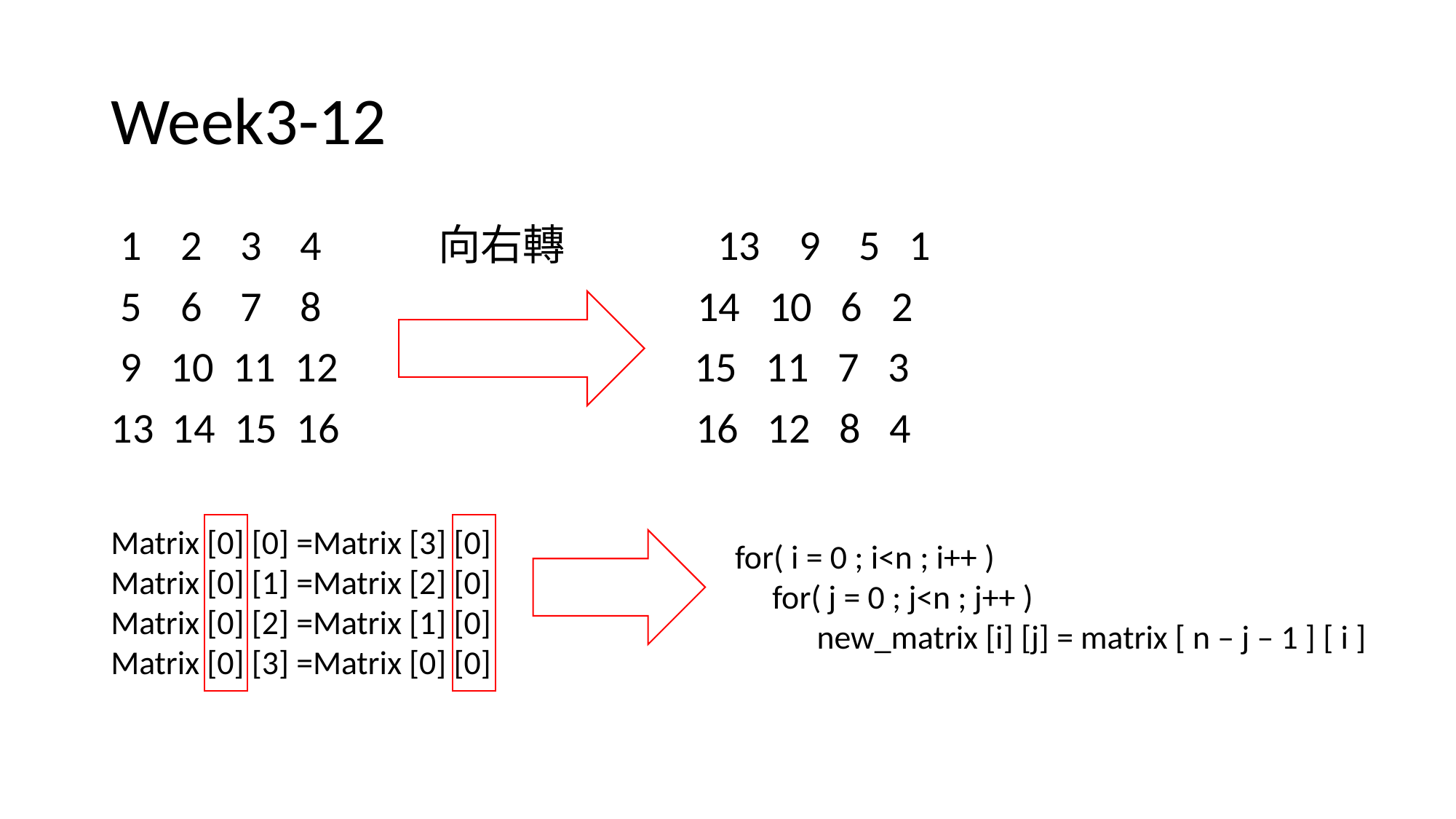

# Week3-12
 1    2    3    4           向右轉               13    9    5   1
 5    6    7    8                                       14   10   6   2
 9   10  11  12                                     15   11   7   3
14  15  16                                     16   12   8   4

Matrix [0] [0] =Matrix [3] [0]
Matrix [0] [1] =Matrix [2] [0]
Matrix [0] [2] =Matrix [1] [0]
Matrix [0] [3] =Matrix [0] [0]

for( i = 0 ; i<n ; i++ )
     for( j = 0 ; j<n ; j++ )
           new_matrix [i] [j] = matrix [ n – j – 1 ] [ i ]